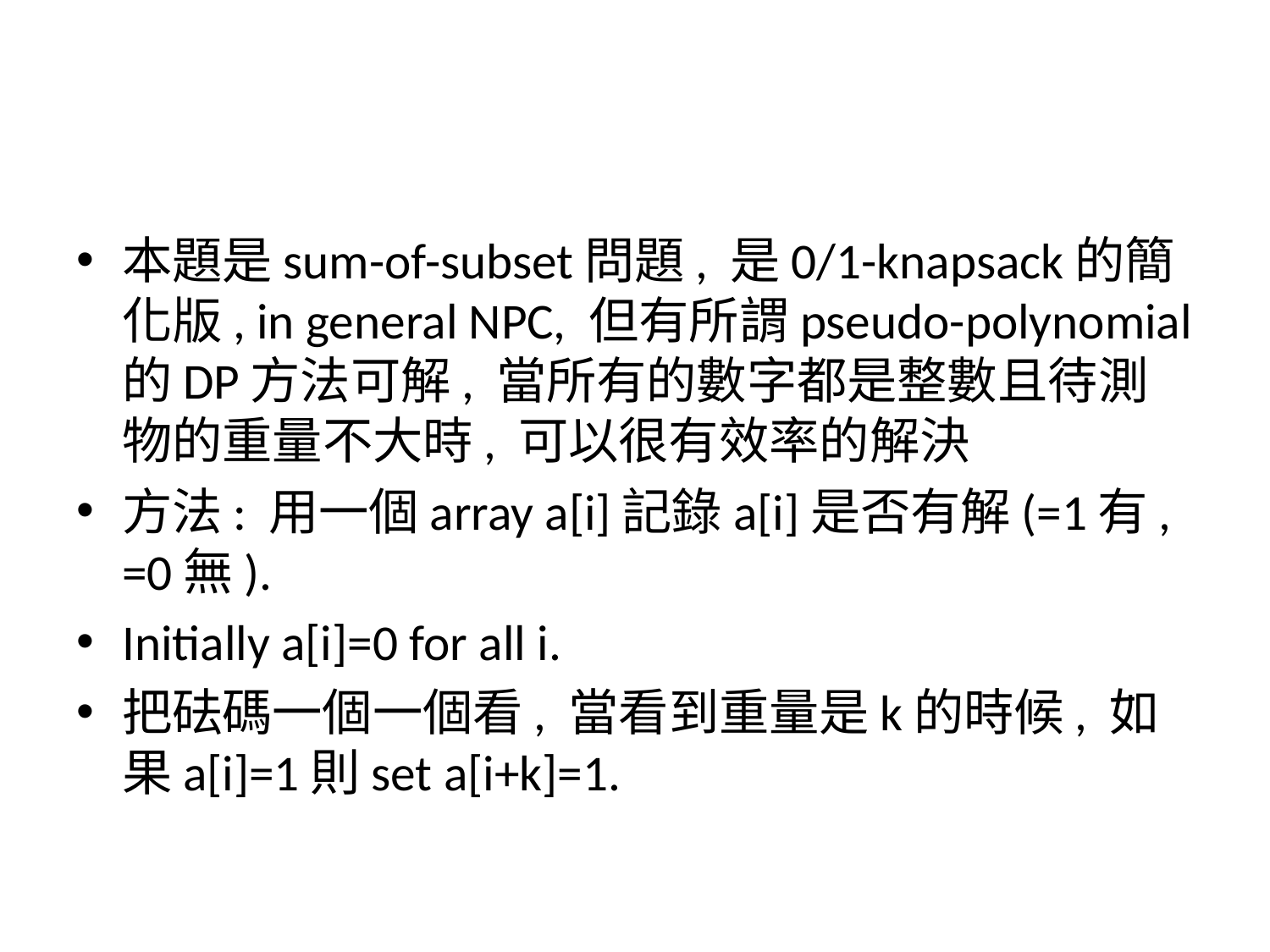

#
本題是sum-of-subset問題, 是0/1-knapsack的簡化版, in general NPC, 但有所謂pseudo-polynomial的DP方法可解, 當所有的數字都是整數且待測物的重量不大時, 可以很有效率的解決
方法: 用一個array a[i]記錄a[i]是否有解(=1有, =0無).
Initially a[i]=0 for all i.
把砝碼一個一個看, 當看到重量是k的時候, 如果a[i]=1則set a[i+k]=1.